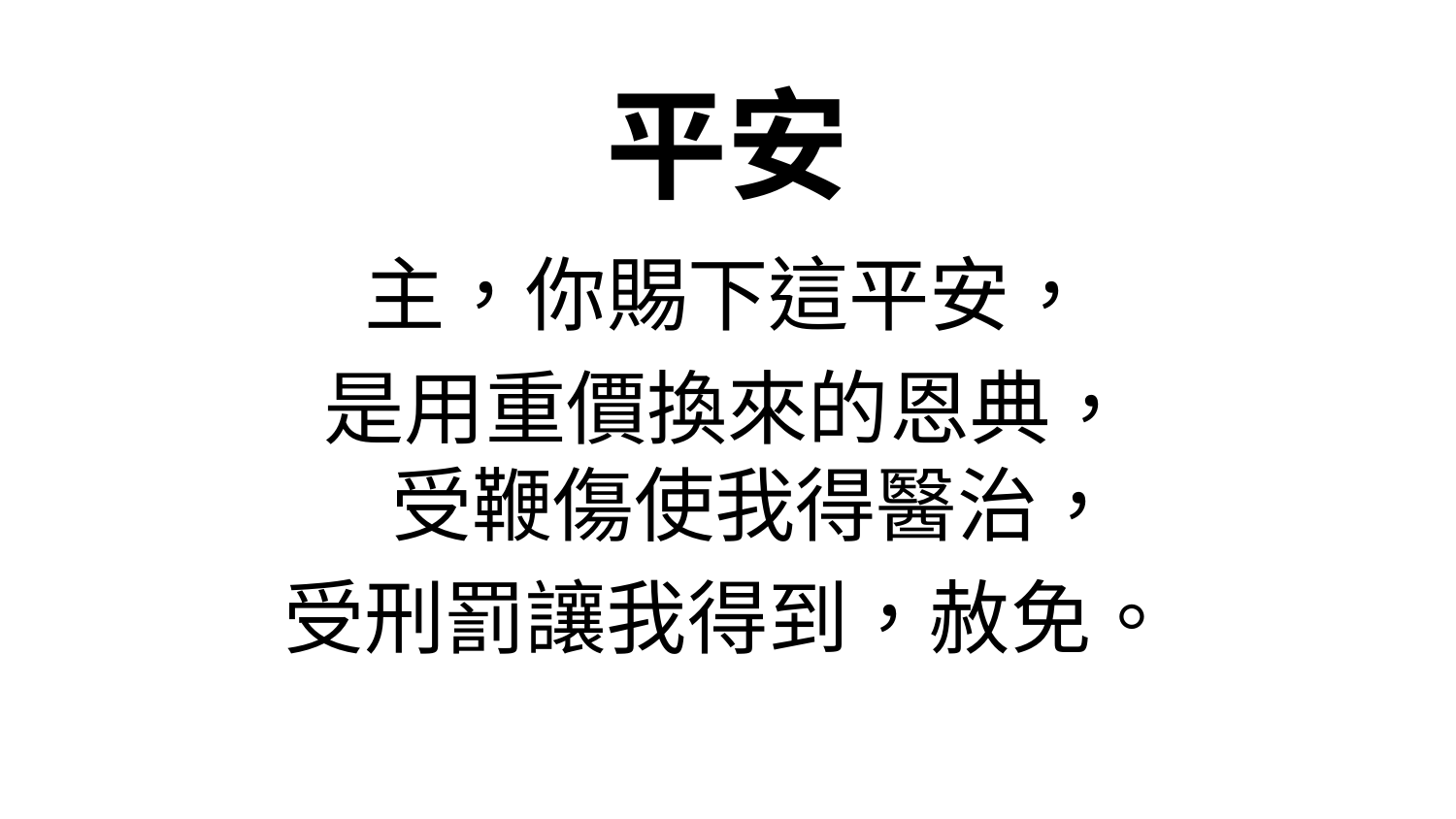

# 平安
主，你賜下這平安，
是用重價換來的恩典，
受鞭傷使我得醫治，
受刑罰讓我得到，赦免。